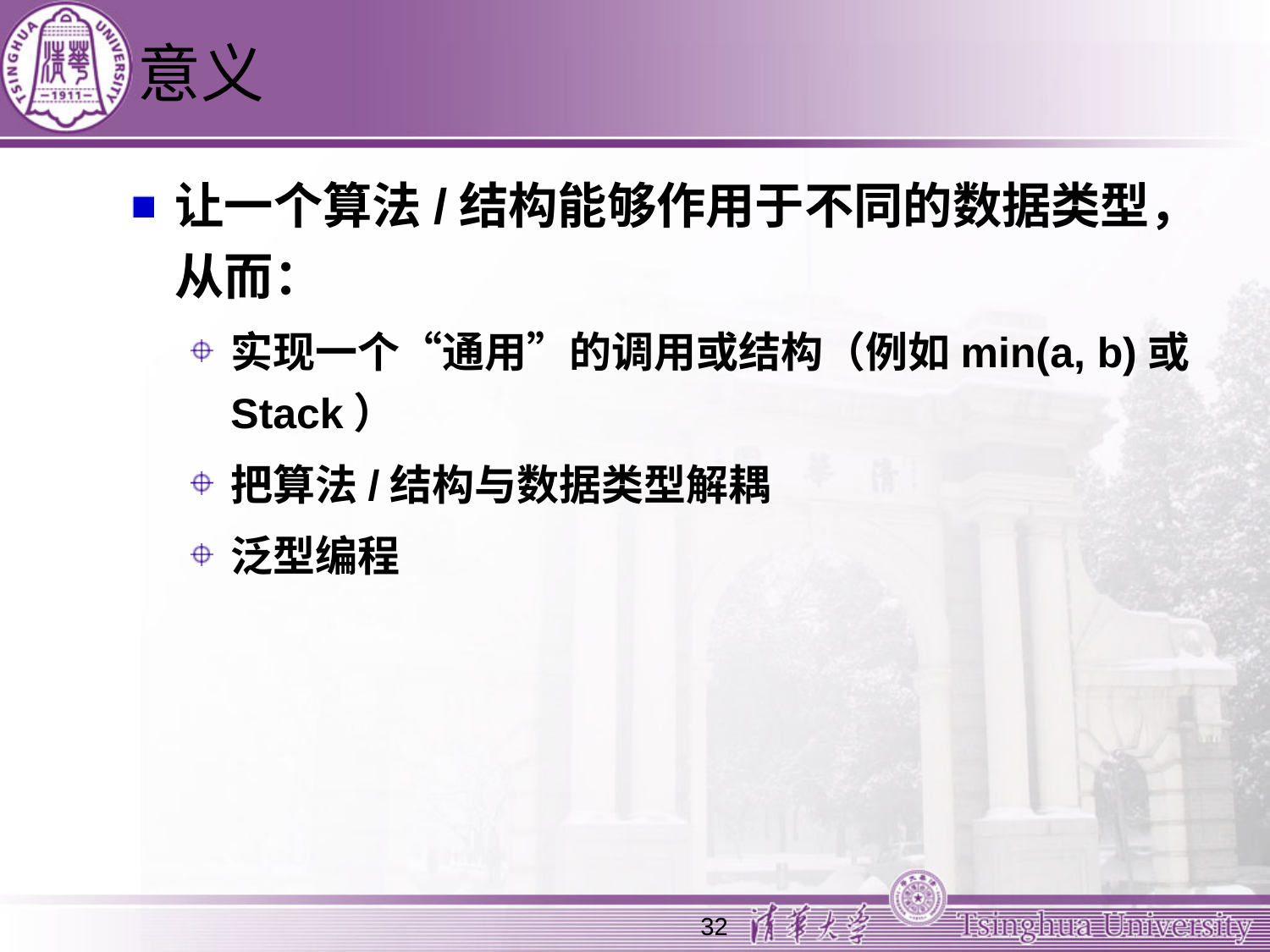

# 意义
让一个算法/结构能够作用于不同的数据类型，从而：
实现一个“通用”的调用或结构（例如min(a, b)或Stack）
把算法/结构与数据类型解耦
泛型编程

32